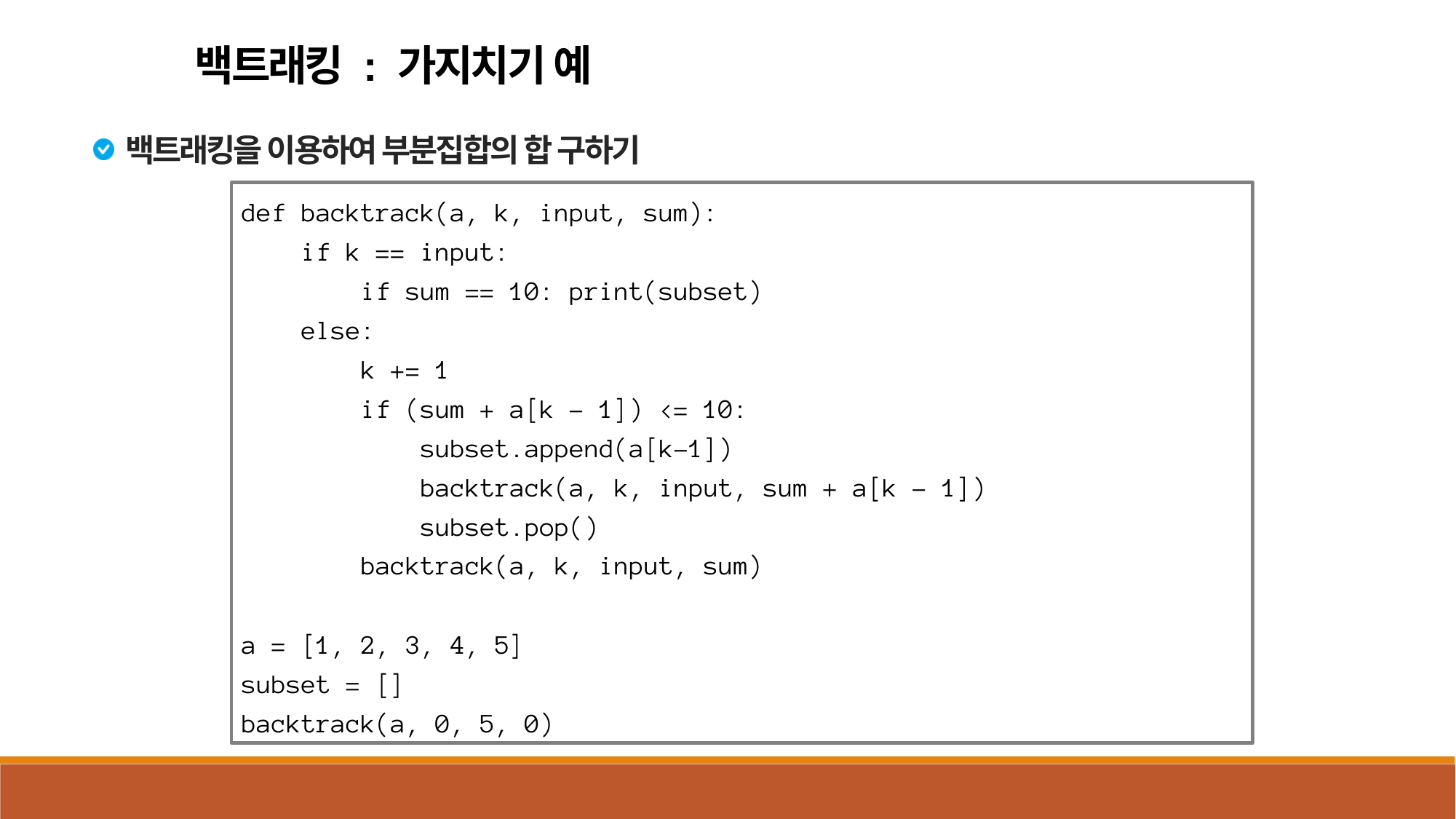

백트래킹 : 가지치기 예
백트래킹을 이용하여 부분집합의 합 구하기
def backtrack(a, k, input, sum):
    if k == input:
        if sum == 10: print(subset)
    else:
        k += 1
        if (sum + a[k - 1]) <= 10:
            subset.append(a[k-1])
            backtrack(a, k, input, sum + a[k - 1])
            subset.pop()
        backtrack(a, k, input, sum)

a = [1, 2, 3, 4, 5]
subset = []
backtrack(a, 0, 5, 0)